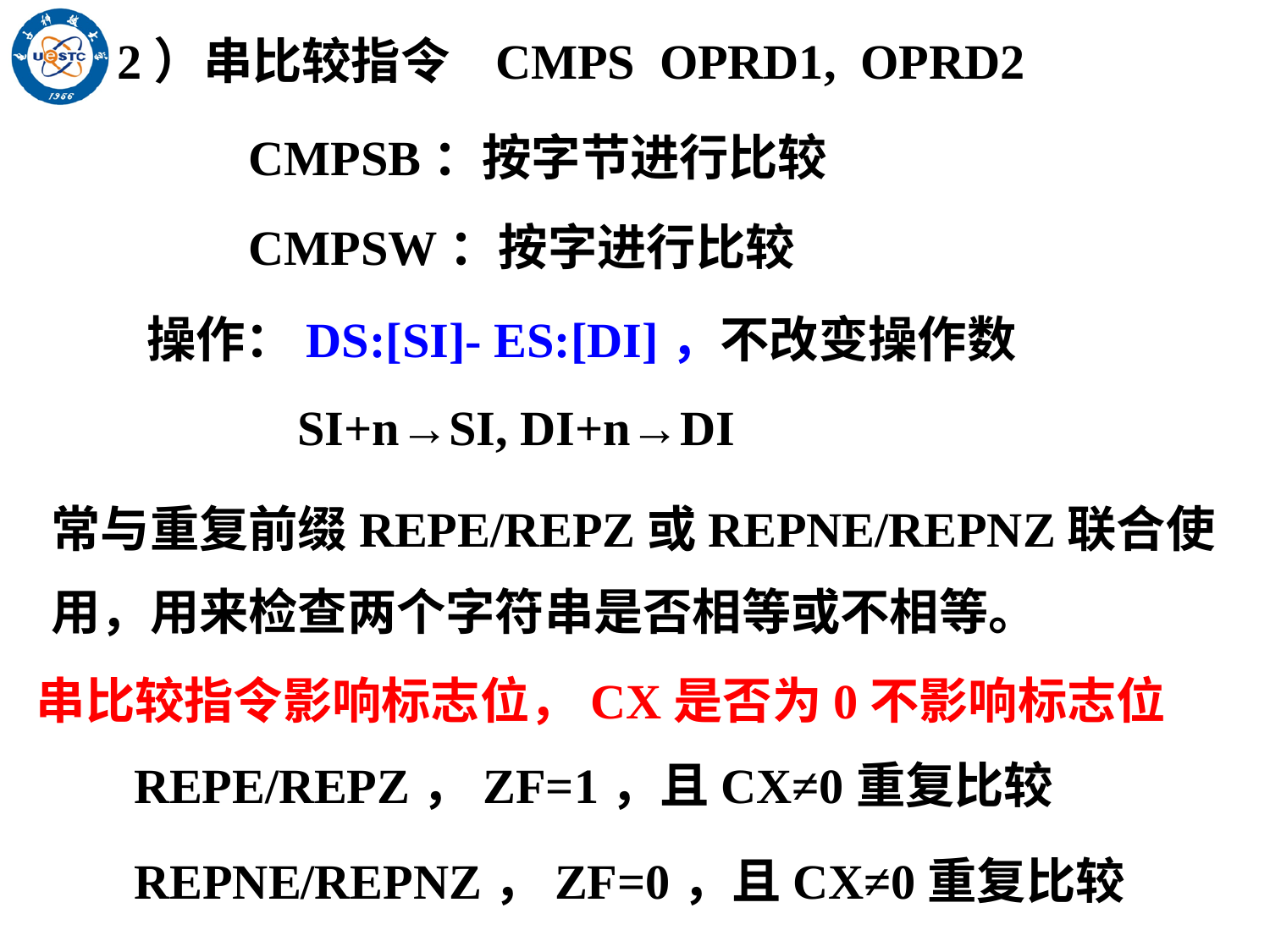

2）串比较指令   CMPS  OPRD1,  OPRD2
CMPSB：按字节进行比较
CMPSW：按字进行比较
操作：DS:[SI]- ES:[DI]，不改变操作数
SI+n→SI, DI+n→DI
常与重复前缀REPE/REPZ或REPNE/REPNZ联合使用，用来检查两个字符串是否相等或不相等。
串比较指令影响标志位，CX是否为0不影响标志位
REPE/REPZ，ZF=1，且CX≠0重复比较
REPNE/REPNZ，ZF=0，且CX≠0重复比较